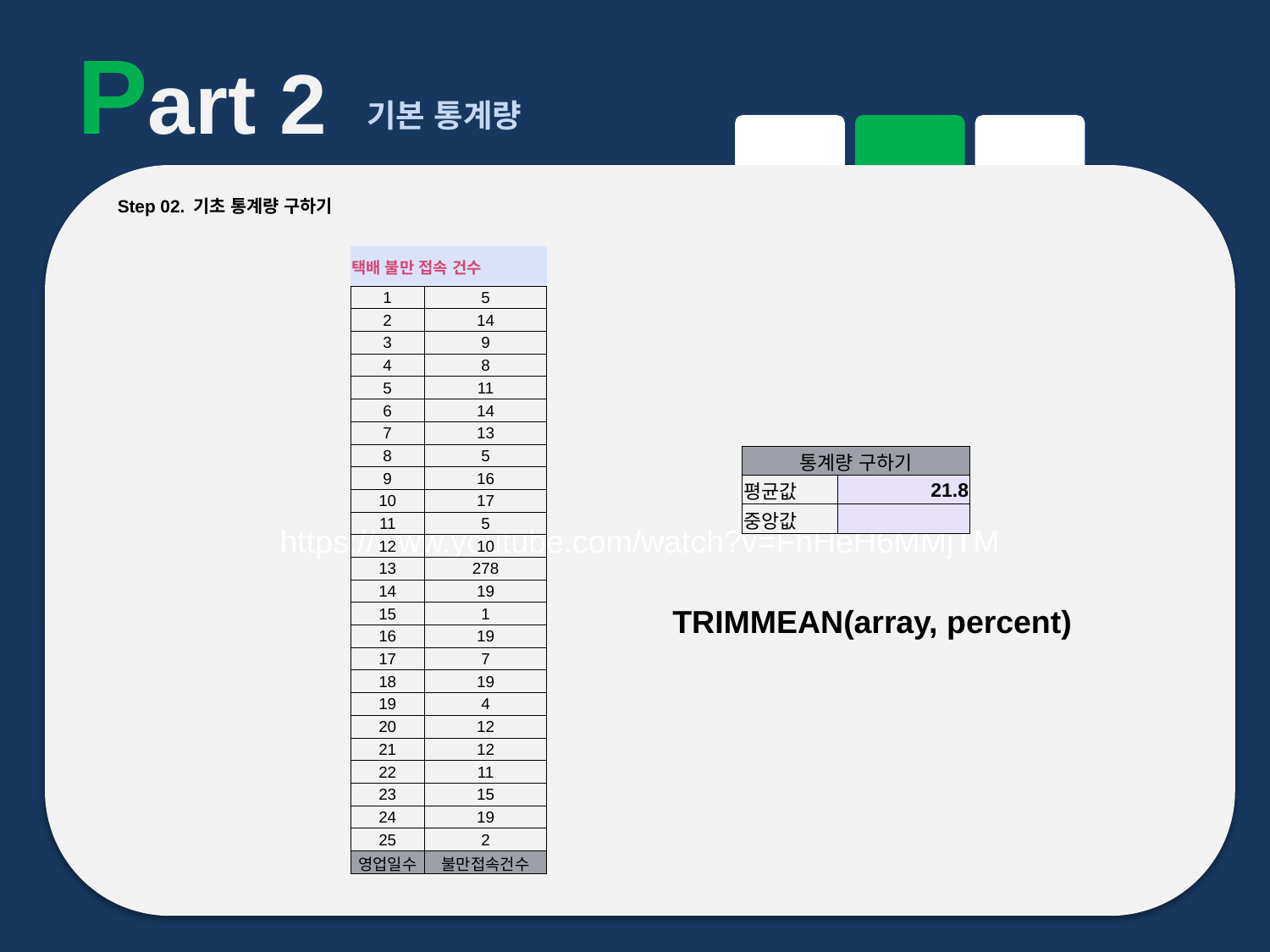

Part 2
기본 통계량

https://www.youtube.com/watch?v=FhHeH6MMjTM
Step 02. 기초 통계량 구하기
| 택배 불만 접속 건수 |  |
| --- | --- |
| 1 | 5 |
| 2 | 14 |
| 3 | 9 |
| 4 | 8 |
| 5 | 11 |
| 6 | 14 |
| 7 | 13 |
| 8 | 5 |
| 9 | 16 |
| 10 | 17 |
| 11 | 5 |
| 12 | 10 |
| 13 | 278 |
| 14 | 19 |
| 15 | 1 |
| 16 | 19 |
| 17 | 7 |
| 18 | 19 |
| 19 | 4 |
| 20 | 12 |
| 21 | 12 |
| 22 | 11 |
| 23 | 15 |
| 24 | 19 |
| 25 | 2 |
| 영업일수 | 불만접속건수 |
| 통계량 구하기 |  |
| --- | --- |
| 평균값 | 21.8 |
| 중앙값 |  |
TRIMMEAN(array, percent)